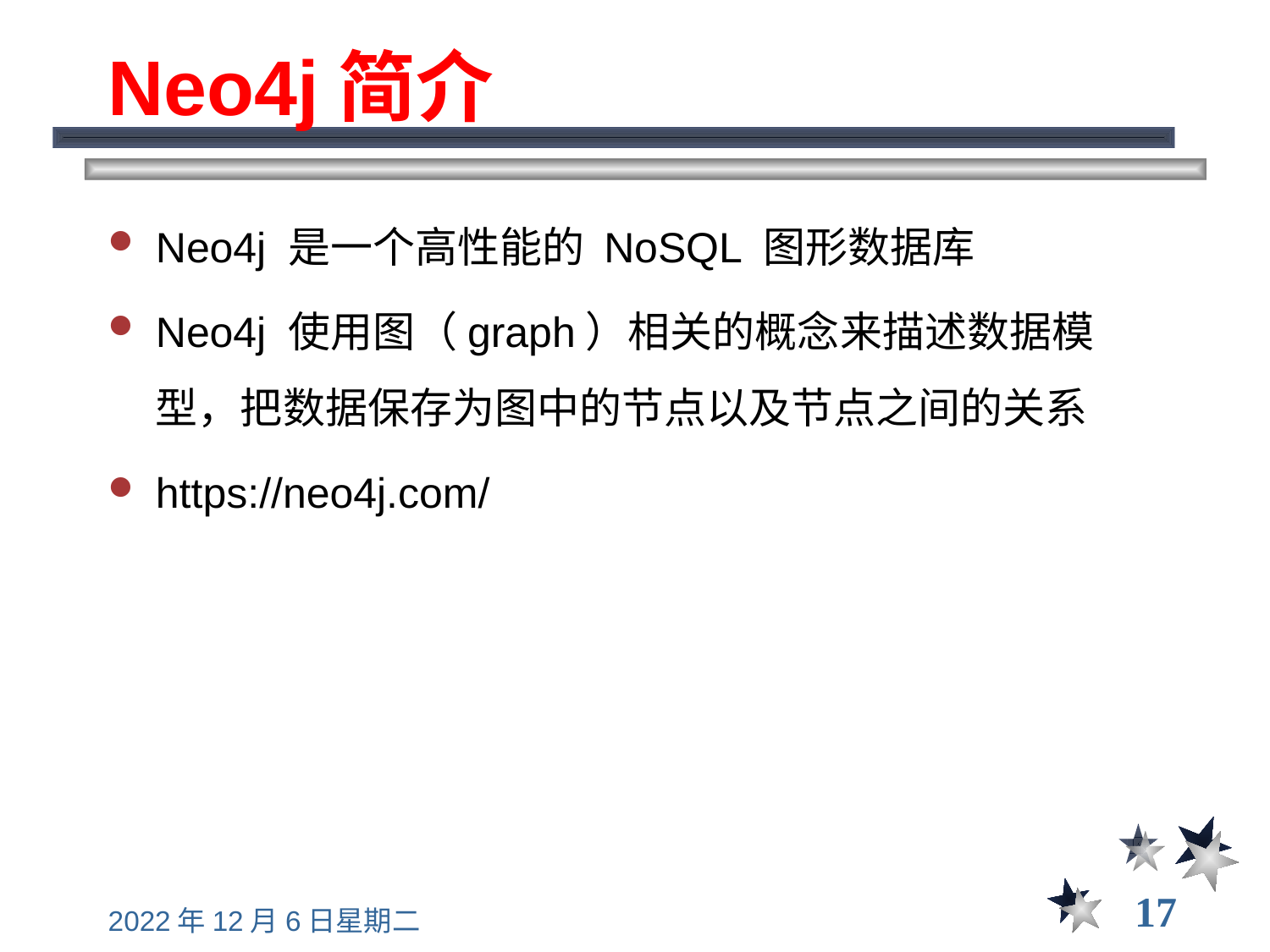

# Neo4j简介
Neo4j 是一个高性能的 NoSQL 图形数据库
Neo4j 使用图（graph）相关的概念来描述数据模型，把数据保存为图中的节点以及节点之间的关系
https://neo4j.com/
17
2022年12月6日星期二
大数据管理----前言